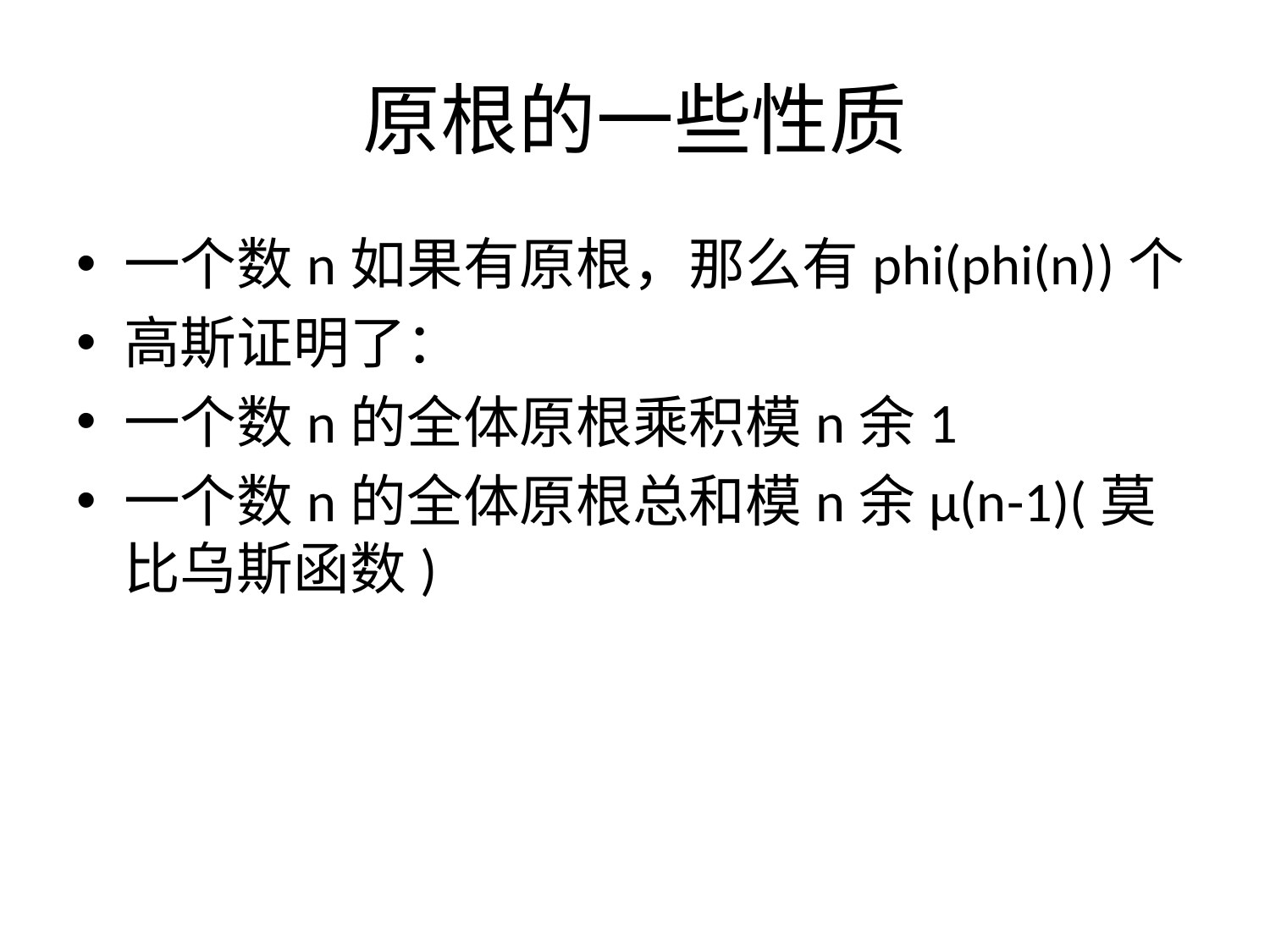

# 原根的一些性质
一个数n如果有原根，那么有phi(phi(n))个
高斯证明了：
一个数n的全体原根乘积模n余1
一个数n的全体原根总和模n余μ(n-1)(莫比乌斯函数)